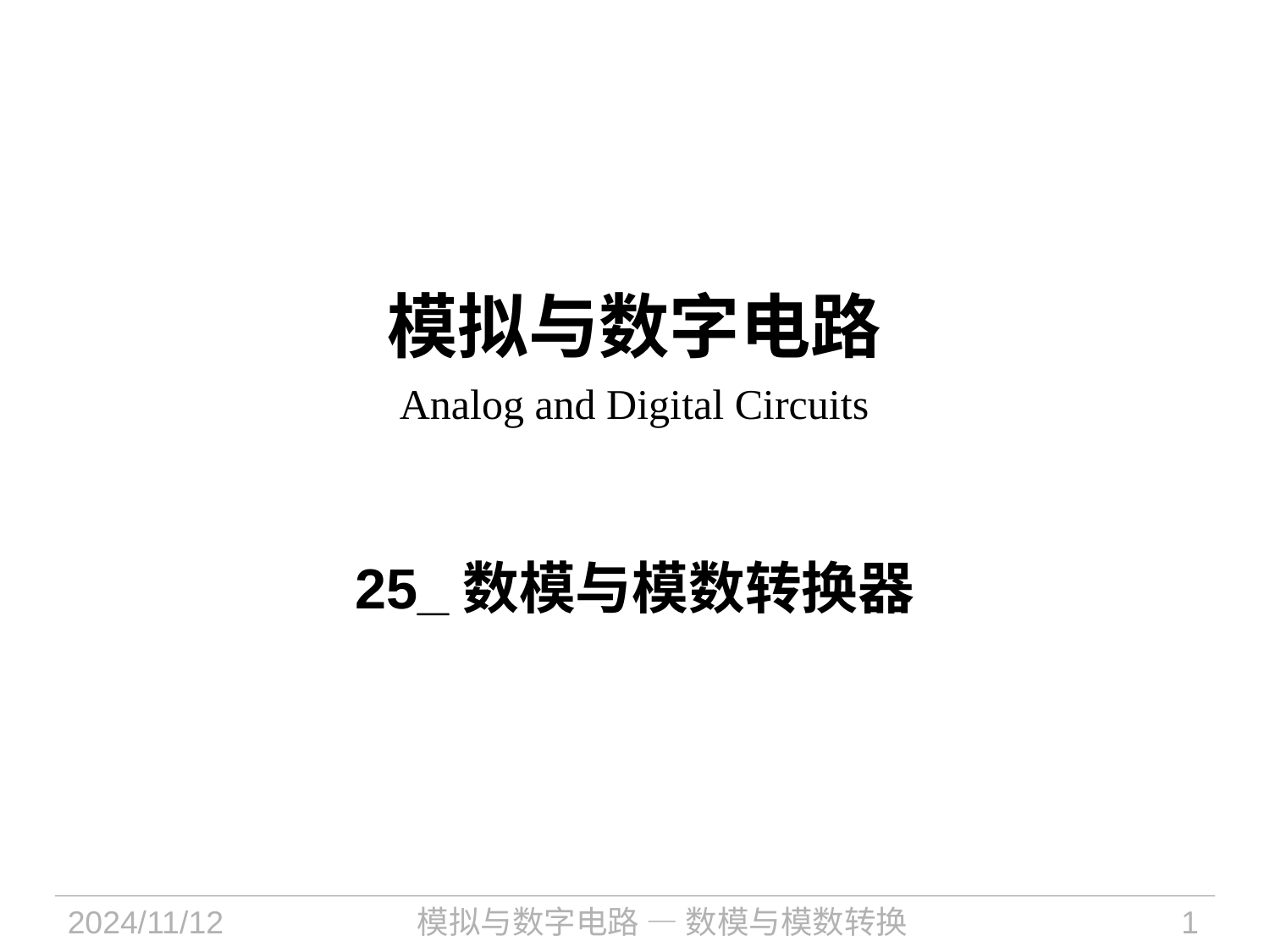

# 模拟与数字电路 Analog and Digital Circuits
25_数模与模数转换器
2024/11/12
模拟与数字电路 — 数模与模数转换
1